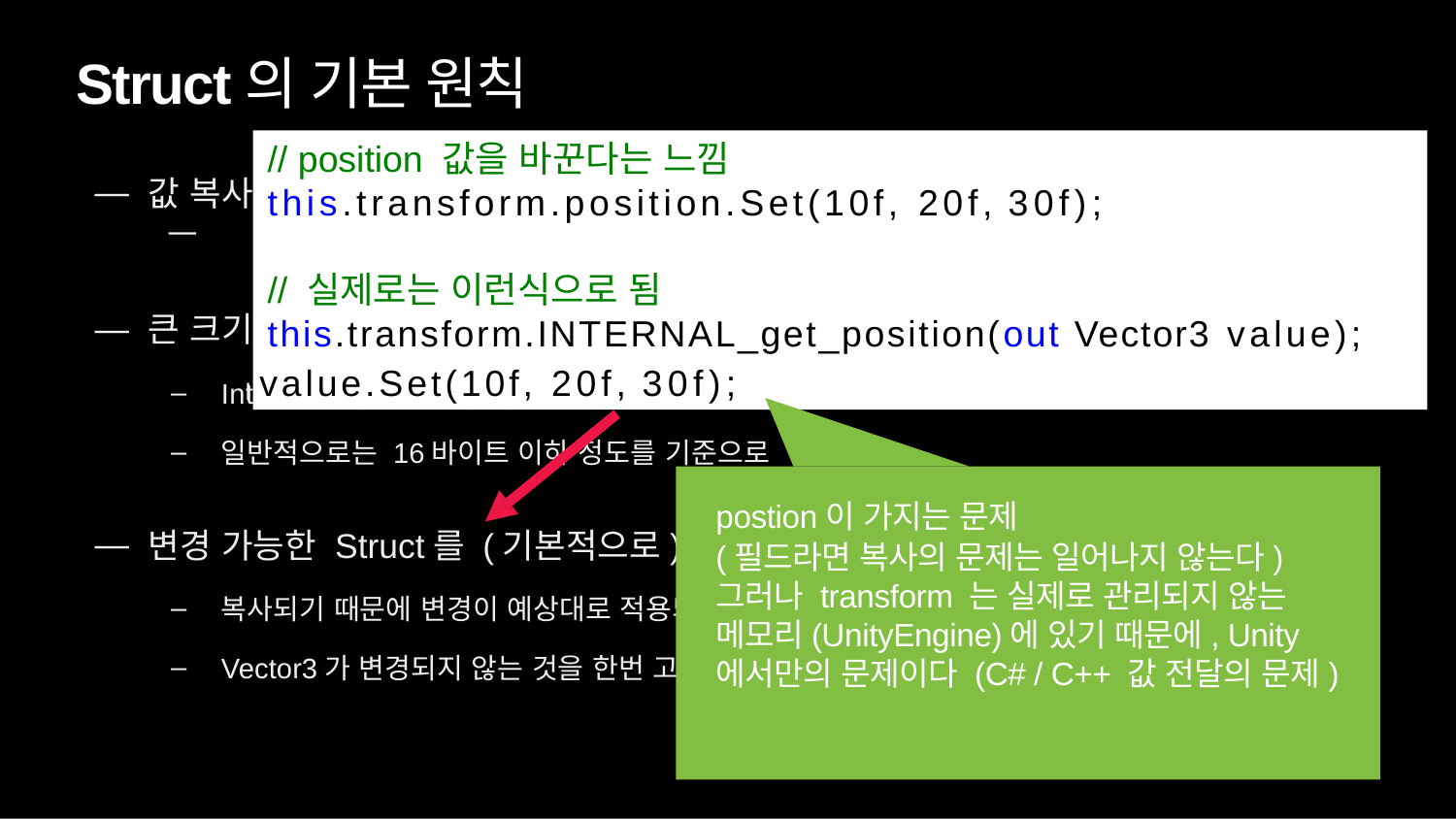

# Struct의 기본 원칙

// position 값을 바꾼다는 느낌
this.transform.position.Set(10f, 20f, 30f);
// 실제로는 이런식으로 됨
this.transform.INTERNAL_get_position(out Vector3 value);
I value.Set(10f, 20f, 30f);
값 복사를 조심 해야 한다
—	클래스와 달리 대부분 문제는 복사에 의해 발생한다.

큰 크기의 Struct를 (기본적으로) 만들지 않는다.
IntPtr.Size(4 or 8 Byte)이상은 참조로 전달하는 것에 비해 크다는 것
일반적으로는 16바이트 이하 정도를 기준으로

변경 가능한 Struct를 (기본적으로) 만들지 않는다.
복사되기 때문에 변경이 예상대로 적용되지 않음
Vector3가 변경되지 않는 것을 한번 고민해 보자

postion이 가지는 문제
(필드라면 복사의 문제는 일어나지 않는다) 그러나 transform 는 실제로 관리되지 않는 메모리(UnityEngine)에 있기 때문에, Unity 에서만의 문제이다 (C# / C++ 값 전달의 문제)
31